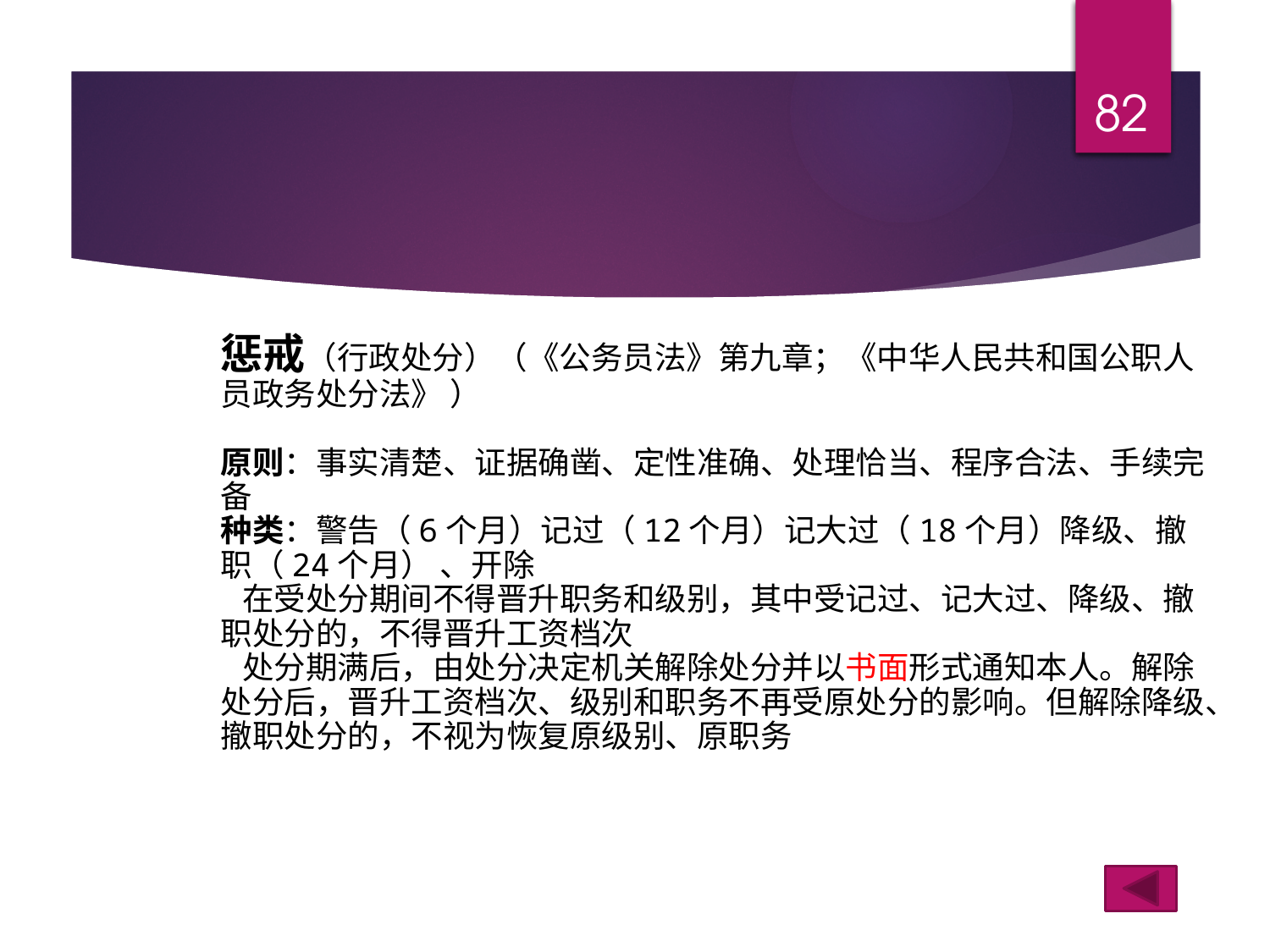

82
惩戒（行政处分）（《公务员法》第九章；《中华人民共和国公职人员政务处分法》 ）

原则：事实清楚、证据确凿、定性准确、处理恰当、程序合法、手续完备
种类：警告（6个月）记过（12个月）记大过（18个月）降级、撤职（24个月） 、开除
  在受处分期间不得晋升职务和级别，其中受记过、记大过、降级、撤职处分的，不得晋升工资档次
  处分期满后，由处分决定机关解除处分并以书面形式通知本人。解除处分后，晋升工资档次、级别和职务不再受原处分的影响。但解除降级、撤职处分的，不视为恢复原级别、原职务